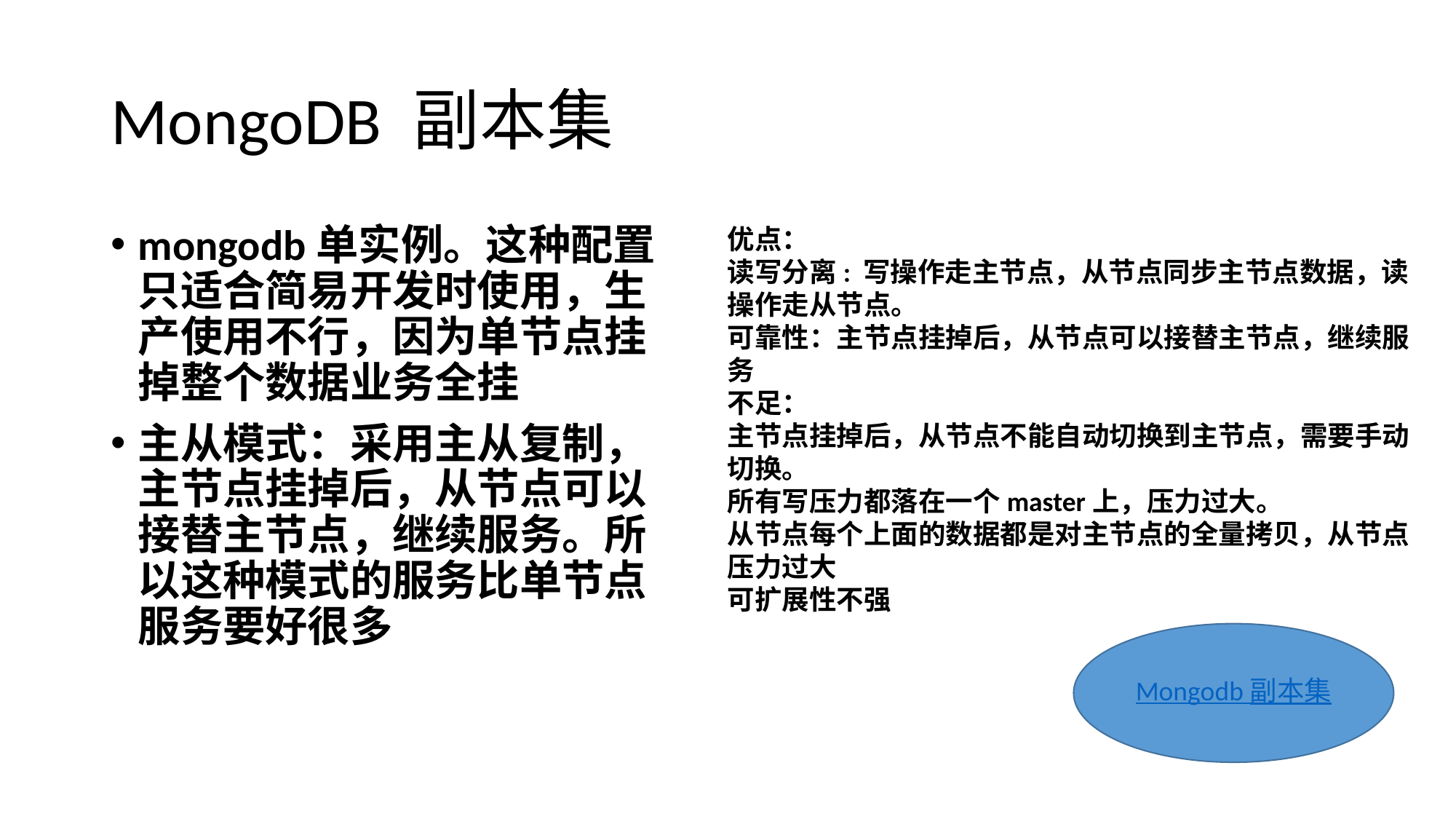

# MongoDB 副本集
优点：
读写分离: 写操作走主节点，从节点同步主节点数据，读操作走从节点。
可靠性：主节点挂掉后，从节点可以接替主节点，继续服务
不足：
主节点挂掉后，从节点不能自动切换到主节点，需要手动切换。
所有写压力都落在一个master上，压力过大。
从节点每个上面的数据都是对主节点的全量拷贝，从节点压力过大
可扩展性不强
mongodb单实例。这种配置只适合简易开发时使用，生产使用不行，因为单节点挂掉整个数据业务全挂
主从模式：采用主从复制，主节点挂掉后，从节点可以接替主节点，继续服务。所以这种模式的服务比单节点服务要好很多

Mongodb 副本集